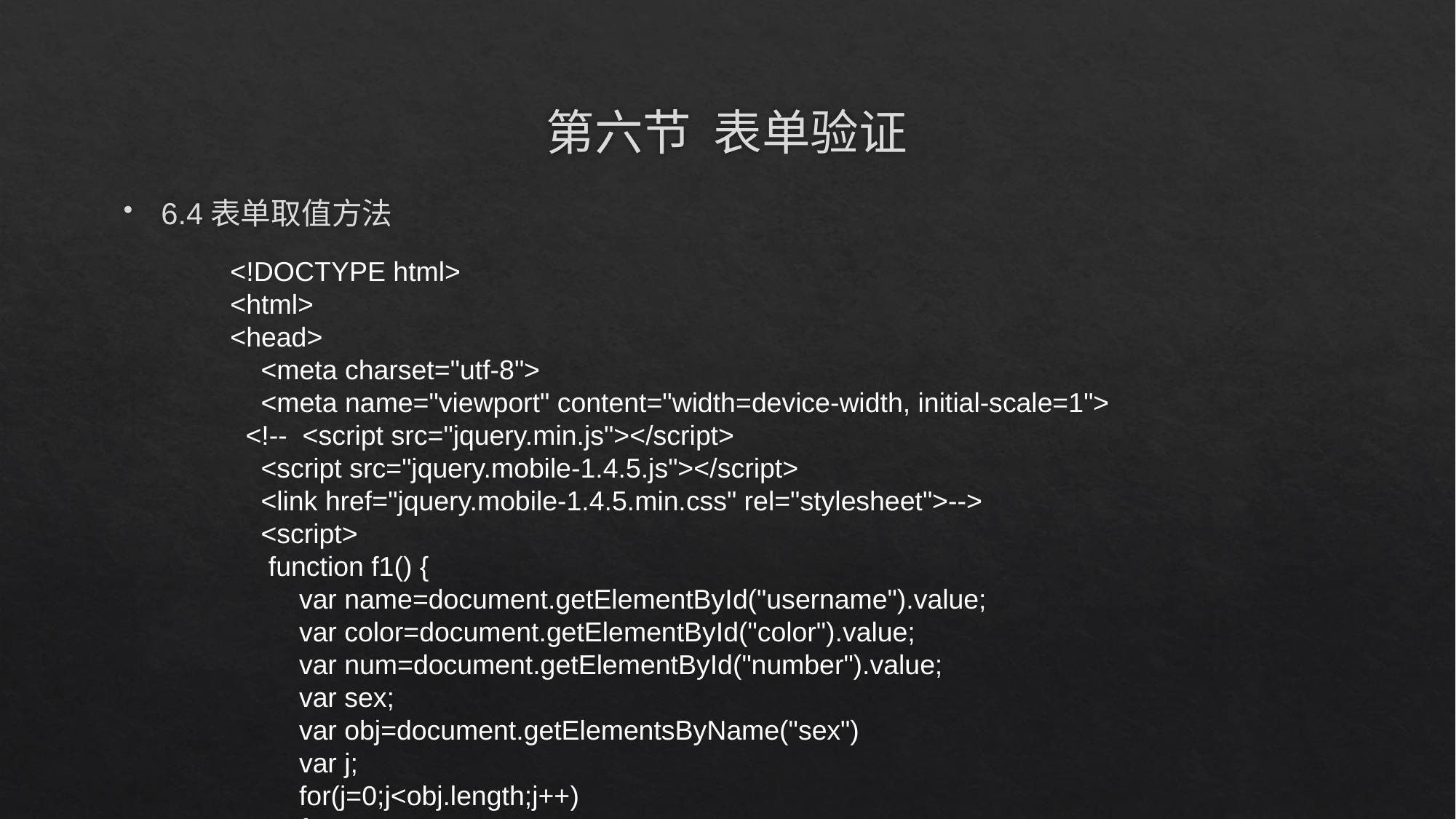

# 第六节  表单验证
6.4表单取值方法
<!DOCTYPE html>
<html>
<head>
    <meta charset="utf-8">
    <meta name="viewport" content="width=device-width, initial-scale=1">
  <!--  <script src="jquery.min.js"></script>
    <script src="jquery.mobile-1.4.5.js"></script>
    <link href="jquery.mobile-1.4.5.min.css" rel="stylesheet">-->
    <script>
     function f1() {
         var name=document.getElementById("username").value;
         var color=document.getElementById("color").value;
         var num=document.getElementById("number").value;
         var sex;
         var obj=document.getElementsByName("sex")
         var j;
         for(j=0;j<obj.length;j++)
         {
             if(obj[j].checked)
             {
                 sex=obj[j].value;
             }
         }

         var i;
         var hob="";
         var obj=document.getElementsByName("hob");
         for(i=0;i<obj.length;i++)
         {
             if(obj[i].checked)
             {
                 hob+=obj[i].value;
             }
         }
         var school=document.getElementById("sel");//1:拿到select对象
         var index=school.selectedIndex; //2: 拿到选中项的索引,selectedIndex代表的是你所选中项的index
         var text=school.options[index].text;//3:拿到选中项options的value
         var valu=school.options[index].value;//4:拿到选中项options的text
         var info=document.getElementById("info").value;
         document.getElementById("div1").innerHTML=name+" "+color+" "+num+" "+sex+" "+hob+" "+valu+" "+info;

     }

    </script>
</head>
<body>
<div id="div1">
</div>
<form>
    name<input type="text" name="username" id="username"><br>
    color<input type="color" name="color" id="color"><br>
    num<input type="number" name="number" id="number"><br>
    sex<input type="radio" name="sex" value="boy">boy
       <input type="radio" name="sex" value="girl">girl<br>
    hob<input type="checkbox" name="hob" value="bike">bike
       <input type="checkbox" name="hob" value="car">car
       <input type="checkbox" name="hob" value="ship">ship<br>
    school<select name="sel" id="sel">
              <option value="AAA">AAAA</option>
              <option value="BBB">BBBB</option>
              <option value="CCC">CCCC</option>
              <option value="DDD">DDDD</option>
          </select>
    info<textarea name="info" id="info" cols="5" rows="5"></textarea>
    <input type="button" value="OK" onclick="f1()">

</form>
</body>
</html>